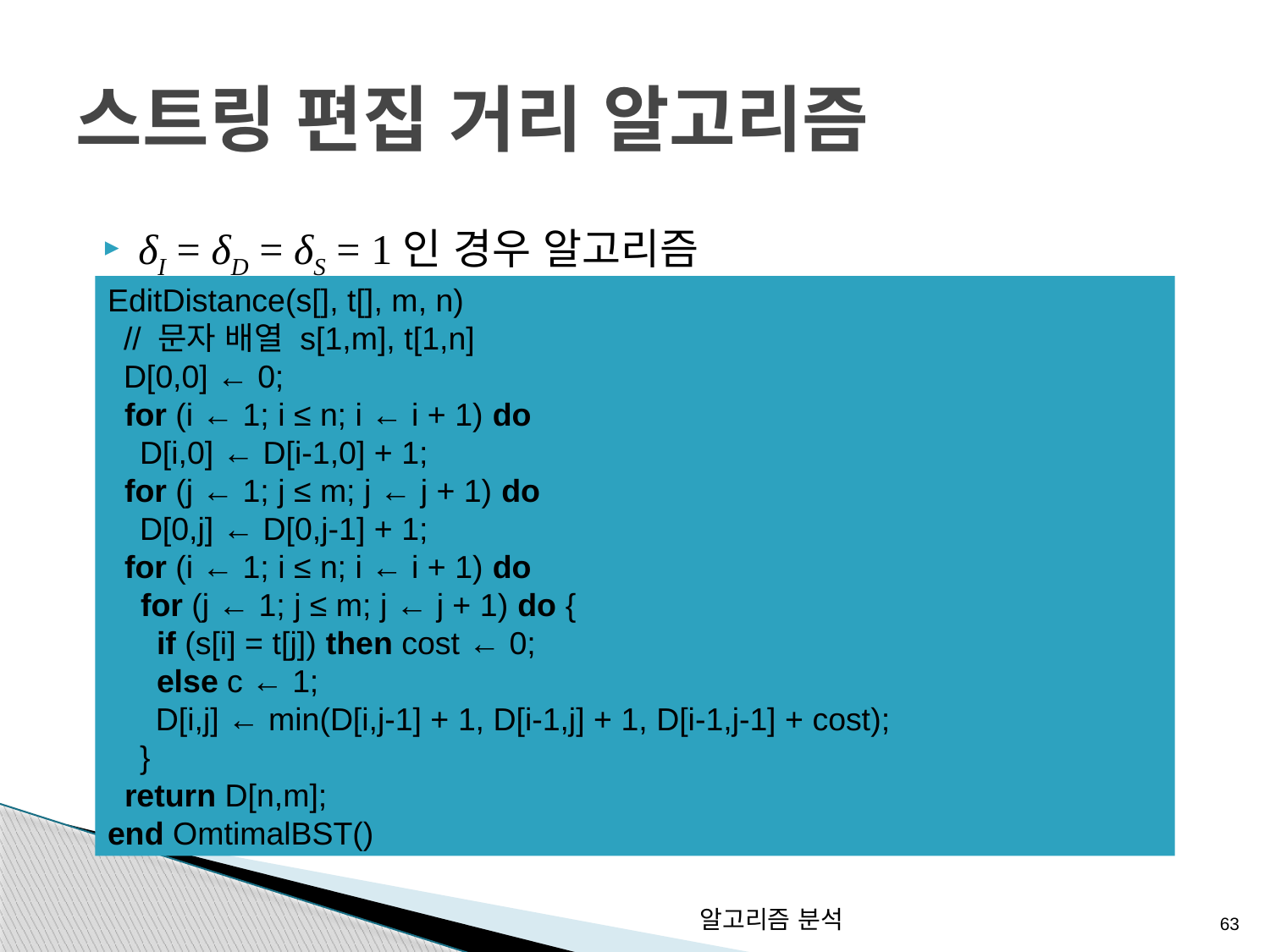

# 스트링 편집 거리 알고리즘
δI = δD = δS = 1인 경우 알고리즘
EditDistance(s[], t[], m, n)
  // 문자 배열 s[1,m], t[1,n]
  D[0,0] ← 0;
  for (i ← 1; i ≤ n; i ← i + 1) do
    D[i,0] ← D[i-1,0] + 1;
  for (j ← 1; j ≤ m; j ← j + 1) do
    D[0,j] ← D[0,j-1] + 1;
  for (i ← 1; i ≤ n; i ← i + 1) do
    for (j ← 1; j ≤ m; j ← j + 1) do {
      if (s[i] = t[j]) then cost ← 0;
      else c ← 1;
      D[i,j] ← min(D[i,j-1] + 1, D[i-1,j] + 1, D[i-1,j-1] + cost);
    }
  return D[n,m];
end OmtimalBST()
63
알고리즘 분석